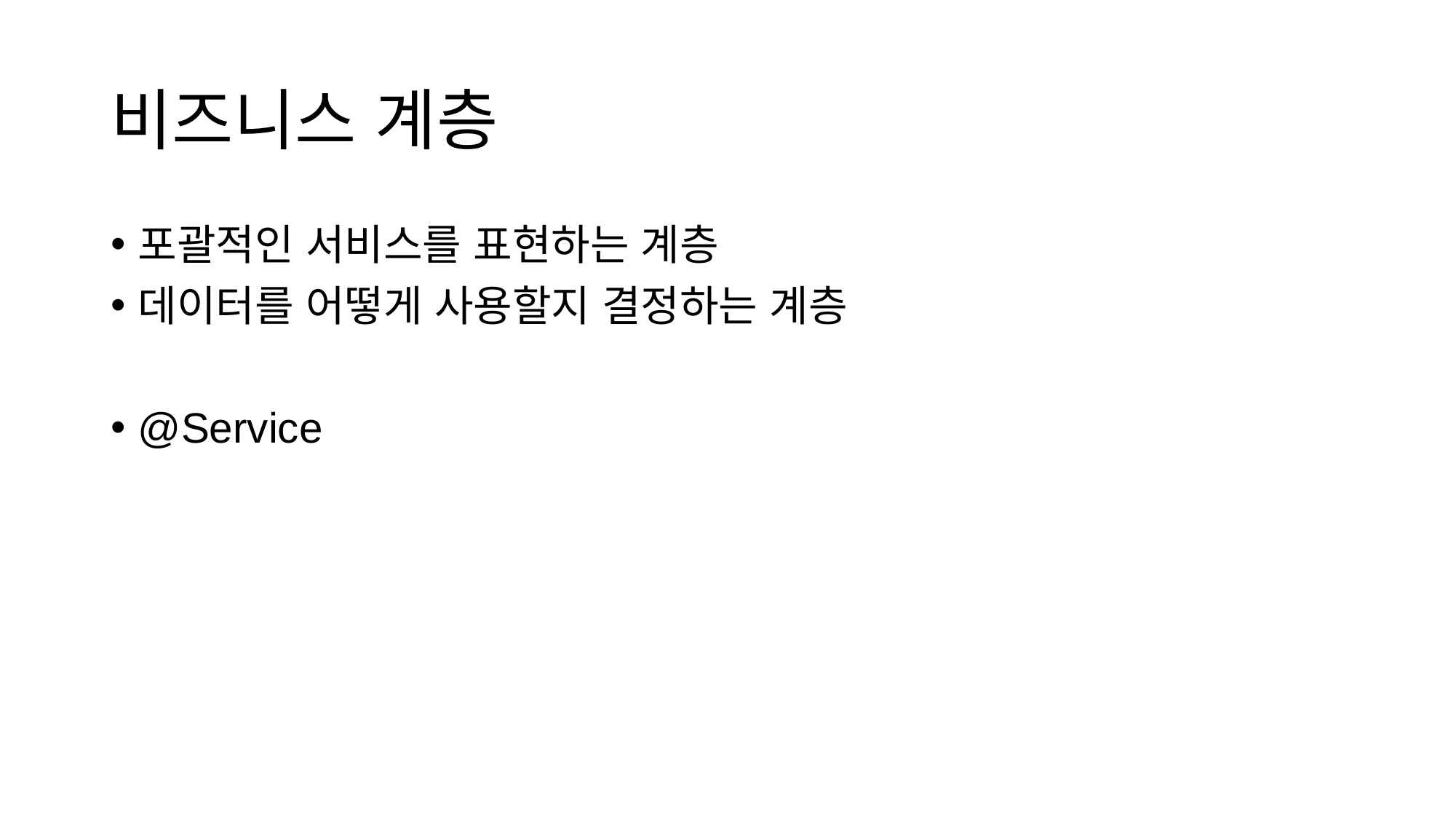

# 비즈니스 계층
포괄적인 서비스를 표현하는 계층
데이터를 어떻게 사용할지 결정하는 계층

@Service